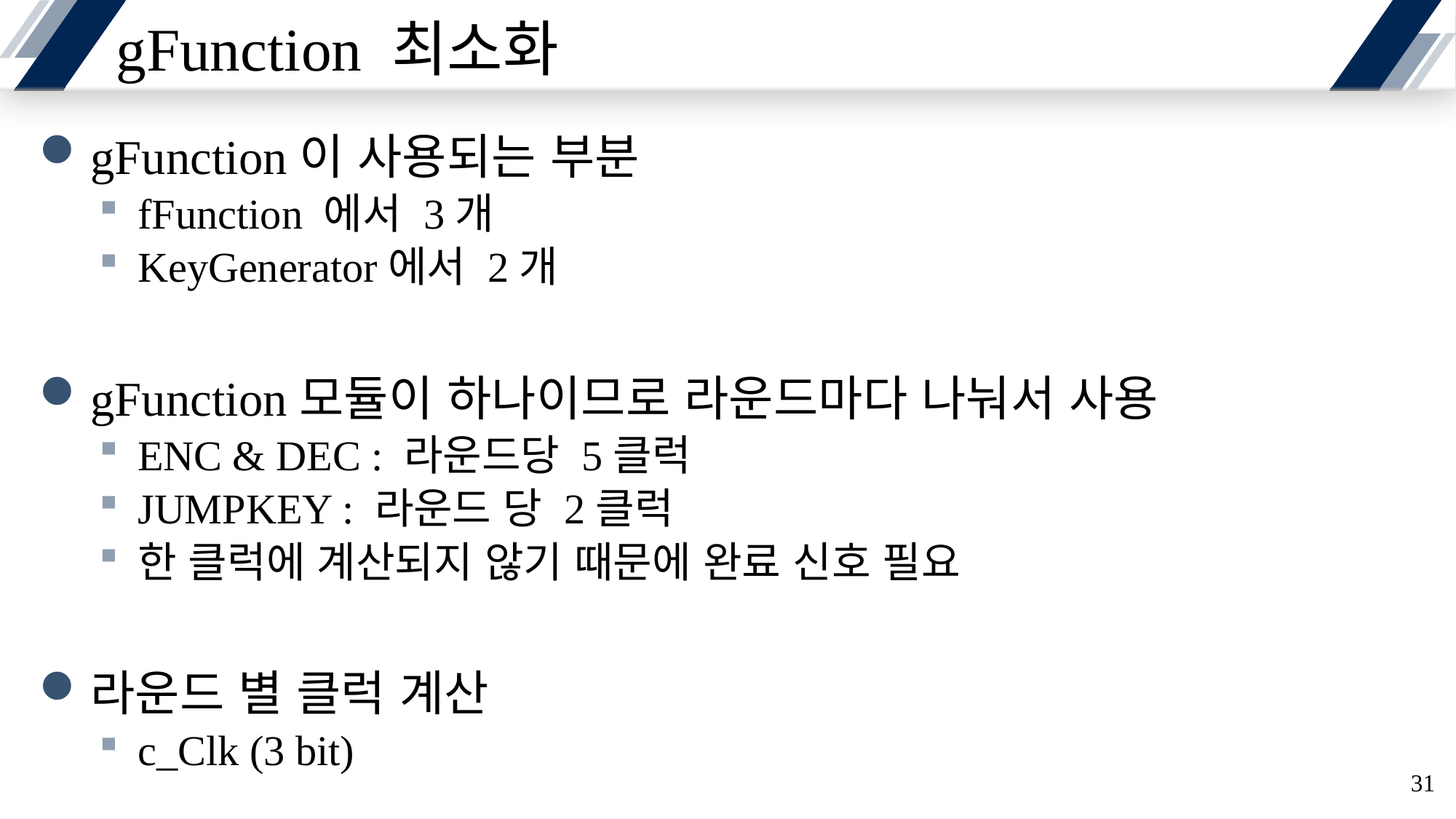

# gFunction 최소화
gFunction이 사용되는 부분
fFunction 에서 3개
KeyGenerator에서 2개

gFunction모듈이 하나이므로 라운드마다 나눠서 사용
ENC & DEC : 라운드당 5클럭
JUMPKEY : 라운드 당 2클럭
한 클럭에 계산되지 않기 때문에 완료 신호 필요

라운드 별 클럭 계산
c_Clk (3 bit)
31